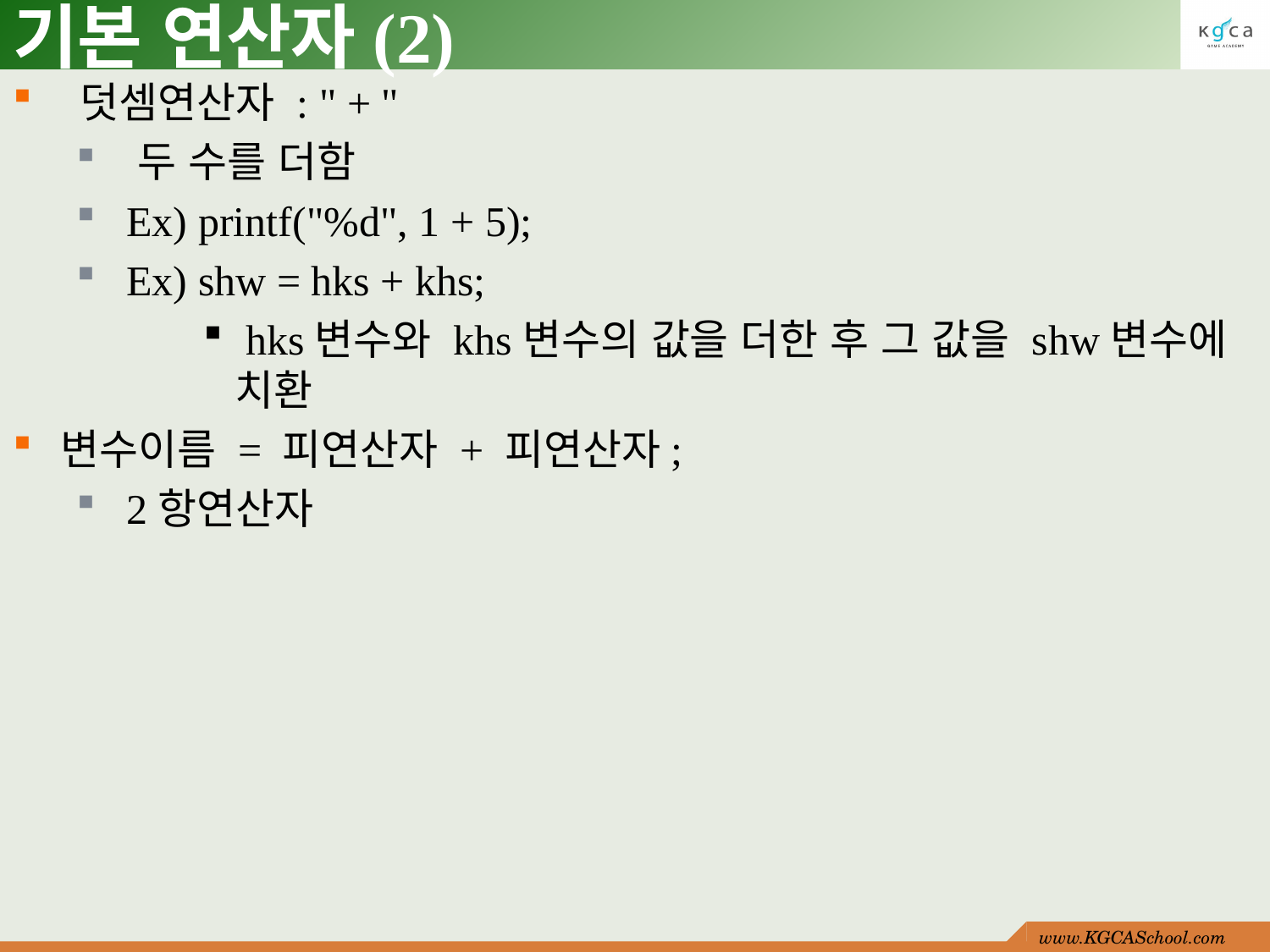

# 기본 연산자(2)
 덧셈연산자 : " + "
 두 수를 더함
 Ex) printf("%d", 1 + 5);
 Ex) shw = hks + khs;
 hks변수와 khs변수의 값을 더한 후 그 값을 shw변수에 치환
변수이름 = 피연산자 + 피연산자;
 2항연산자